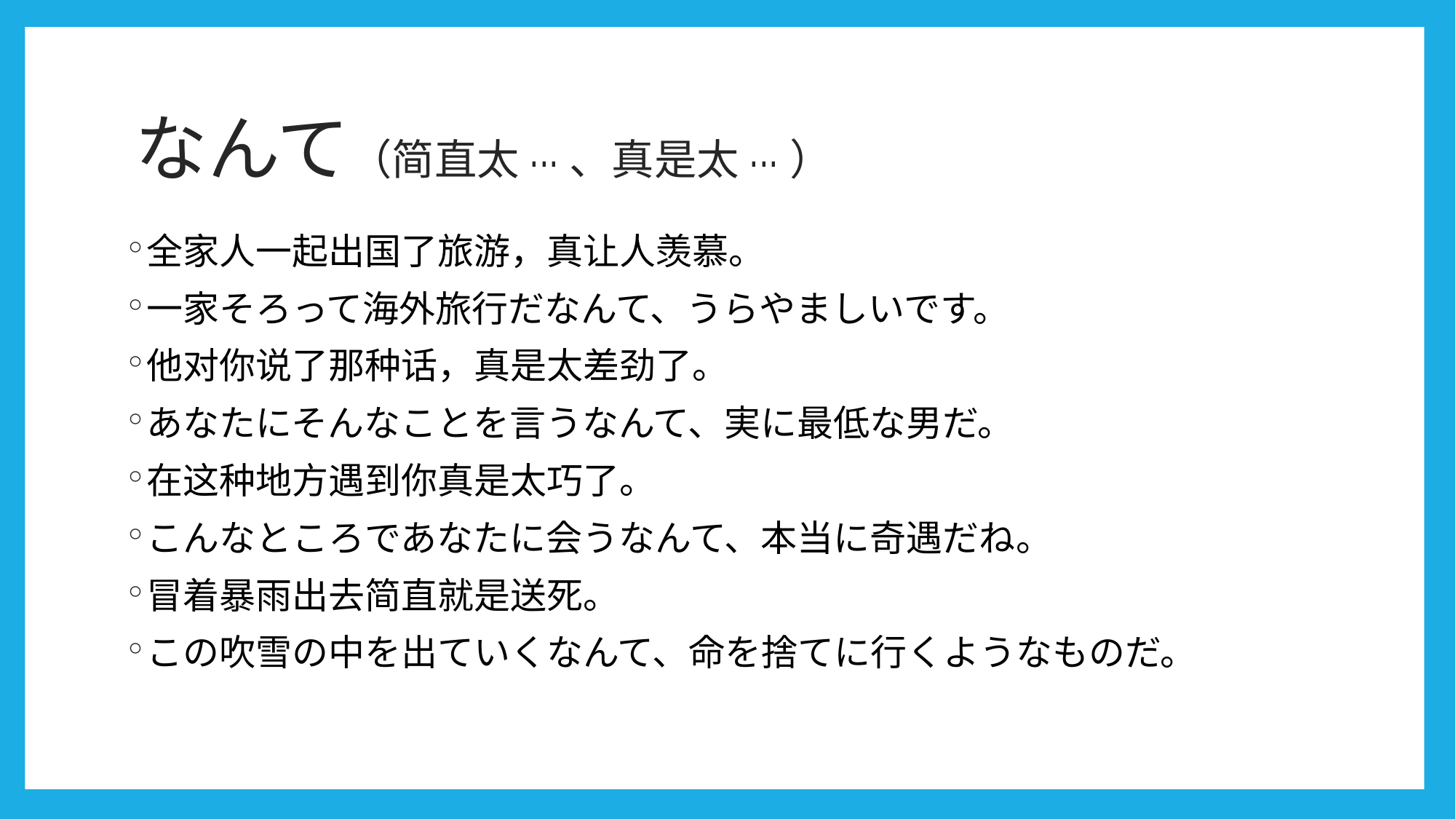

# なんて（简直太···、真是太···）
全家人一起出国了旅游，真让人羡慕。
一家そろって海外旅行だなんて、うらやましいです。
他对你说了那种话，真是太差劲了。
あなたにそんなことを言うなんて、実に最低な男だ。
在这种地方遇到你真是太巧了。
こんなところであなたに会うなんて、本当に奇遇だね。
冒着暴雨出去简直就是送死。
この吹雪の中を出ていくなんて、命を捨てに行くようなものだ。